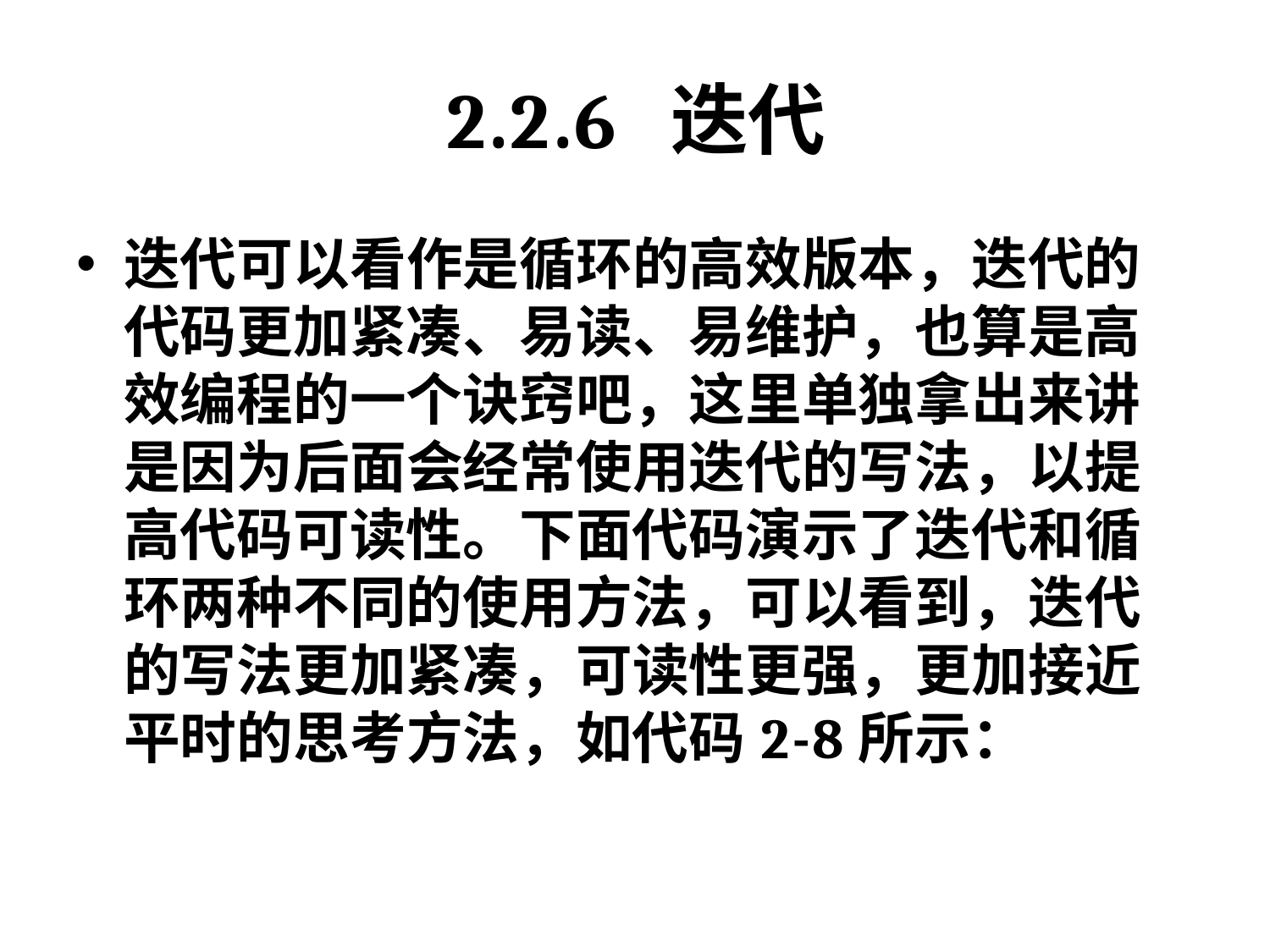

# 2.2.6  迭代
迭代可以看作是循环的高效版本，迭代的代码更加紧凑、易读、易维护，也算是高效编程的一个诀窍吧，这里单独拿出来讲是因为后面会经常使用迭代的写法，以提高代码可读性。下面代码演示了迭代和循环两种不同的使用方法，可以看到，迭代的写法更加紧凑，可读性更强，更加接近平时的思考方法，如代码2-8所示：